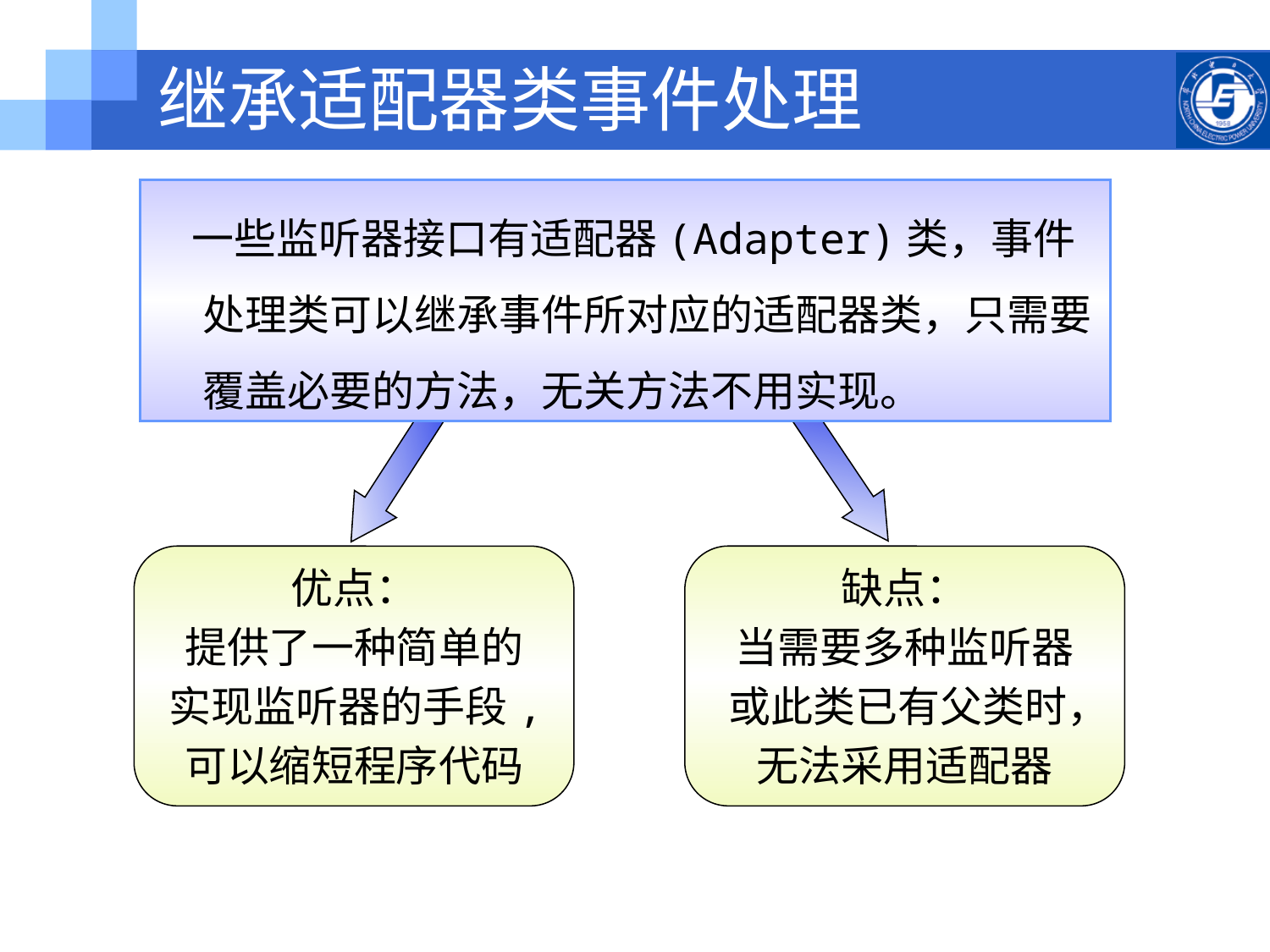

# 继承适配器类事件处理
   一些监听器接口有适配器(Adapter)类，事件处理类可以继承事件所对应的适配器类，只需要覆盖必要的方法，无关方法不用实现。

优点：
提供了一种简单的
  实现监听器的手段,
可以缩短程序代码
缺点：
当需要多种监听器
  或此类已有父类时，
无法采用适配器